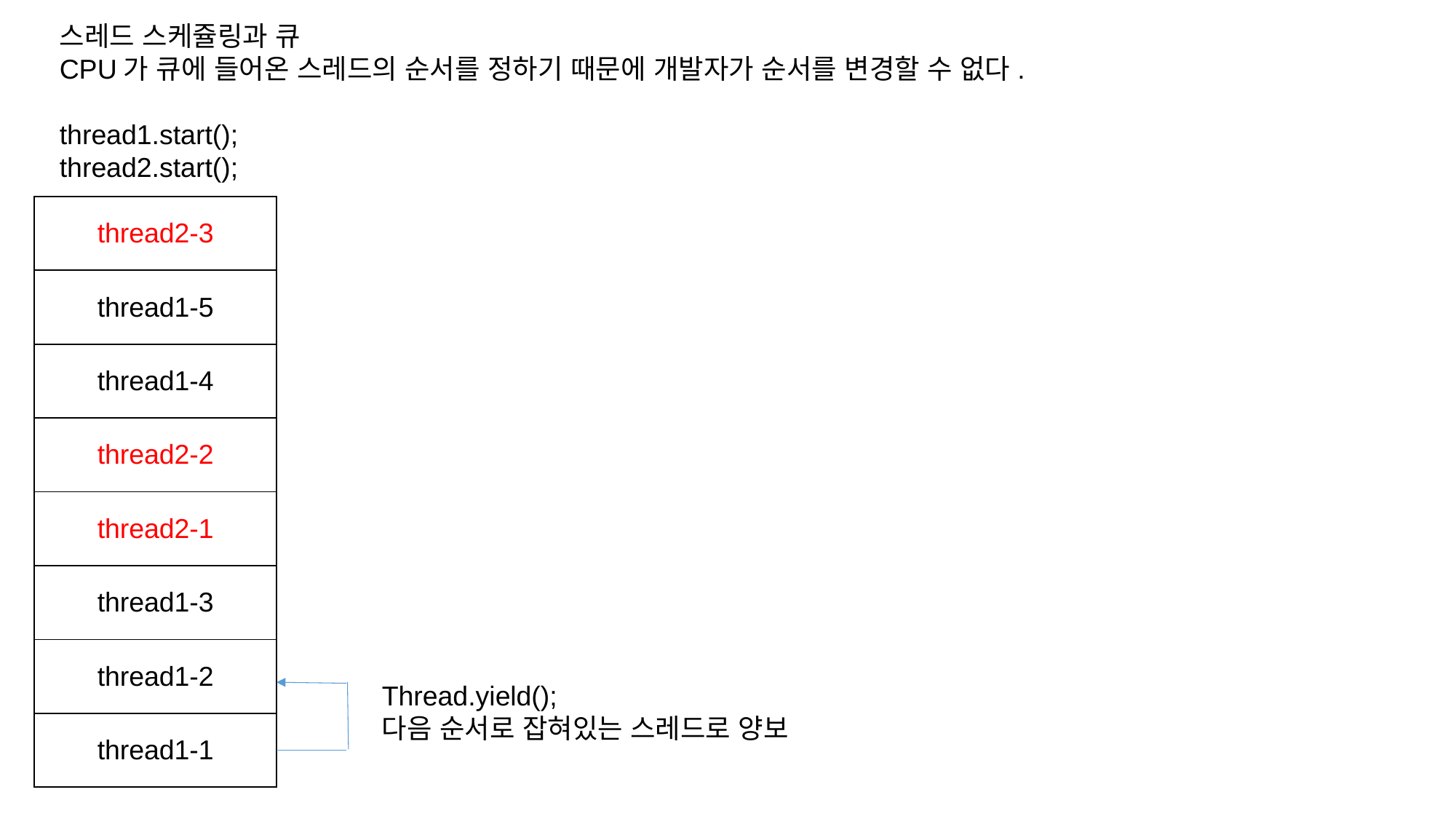

스레드 스케쥴링과 큐
CPU가 큐에 들어온 스레드의 순서를 정하기 때문에 개발자가 순서를 변경할 수 없다.

thread1.start();
thread2.start();
| thread2-3 |
| --- |
| thread1-5 |
| thread1-4 |
| thread2-2 |
| thread2-1 |
| thread1-3 |
| thread1-2 |
| thread1-1 |
Thread.yield();
다음 순서로 잡혀있는 스레드로 양보